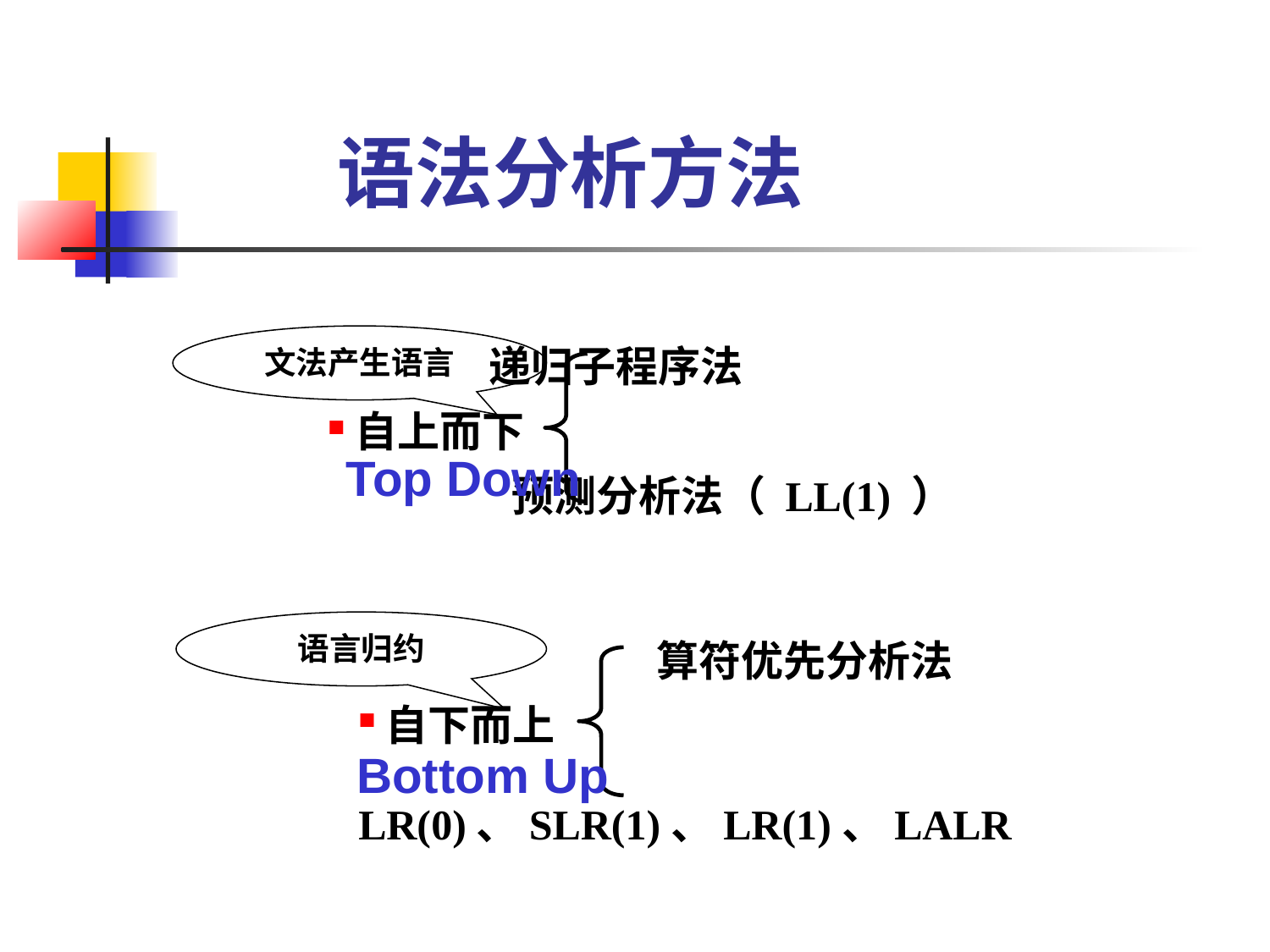

语法分析方法
           	  递归子程序法
自上而下
          	  预测分析法（ LL(1) ）

Top Down
文法产生语言
语言归约
	              算符优先分析法
自下而上
	               LR(0)、SLR(1)、LR(1)、LALR

Bottom Up